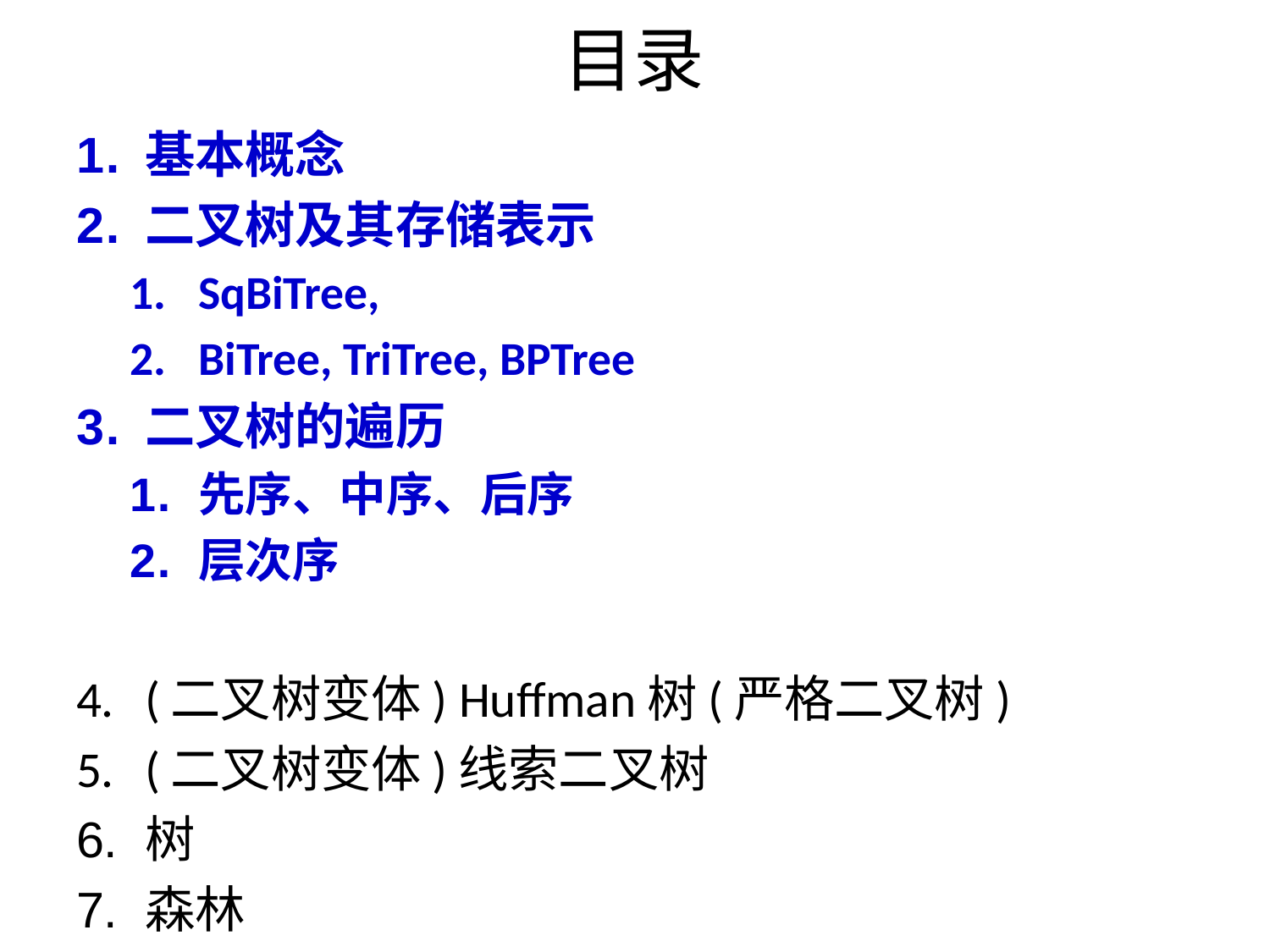

# 目录
基本概念
二叉树及其存储表示
SqBiTree,
BiTree, TriTree, BPTree
二叉树的遍历
先序、中序、后序
层次序

(二叉树变体) Huffman树(严格二叉树)
(二叉树变体)线索二叉树
树
森林